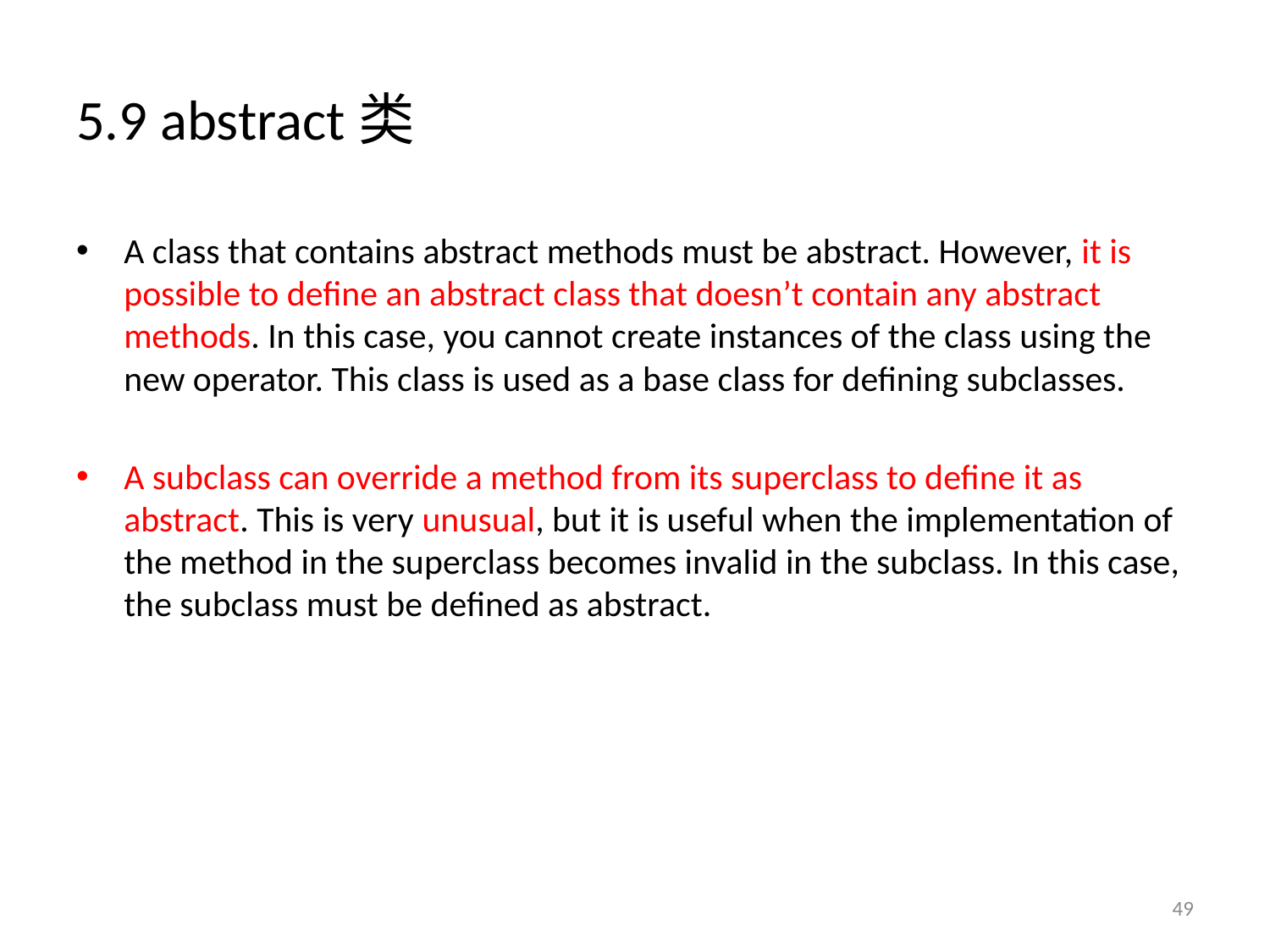

# 5.9 abstract类
A class that contains abstract methods must be abstract. However, it is possible to define an abstract class that doesn’t contain any abstract methods. In this case, you cannot create instances of the class using the new operator. This class is used as a base class for defining subclasses.

A subclass can override a method from its superclass to define it as abstract. This is very unusual, but it is useful when the implementation of the method in the superclass becomes invalid in the subclass. In this case, the subclass must be defined as abstract.
49